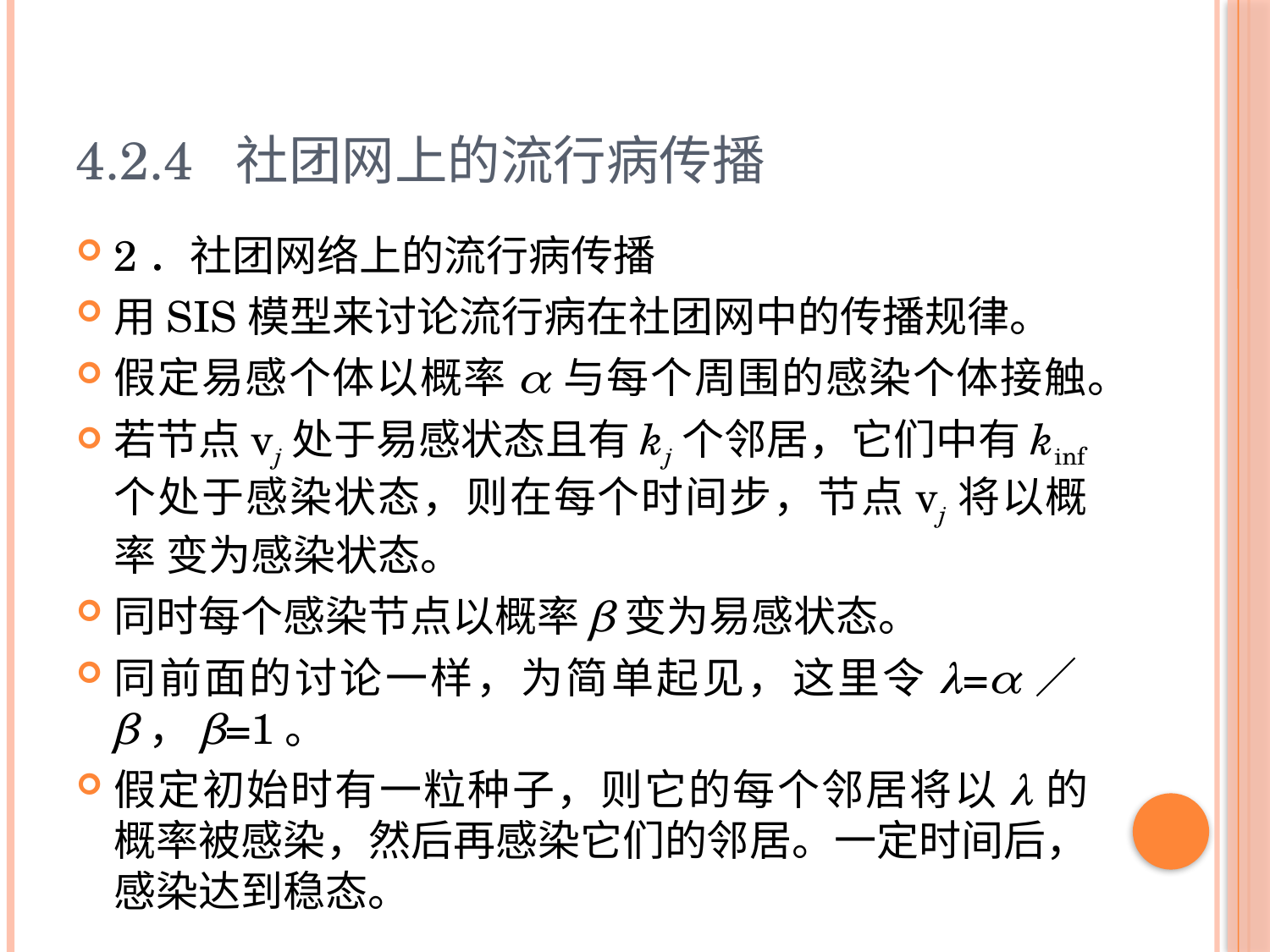

# 4.2.4  社团网上的流行病传播
2．社团网络上的流行病传播
用SIS模型来讨论流行病在社团网中的传播规律。
假定易感个体以概率α与每个周围的感染个体接触。
若节点vj处于易感状态且有kj个邻居，它们中有kinf个处于感染状态，则在每个时间步，节点vj将以概率 变为感染状态。
同时每个感染节点以概率β变为易感状态。
同前面的讨论一样，为简单起见，这里令λ=α／β，β=1。
假定初始时有一粒种子，则它的每个邻居将以λ的概率被感染，然后再感染它们的邻居。一定时间后，感染达到稳态。